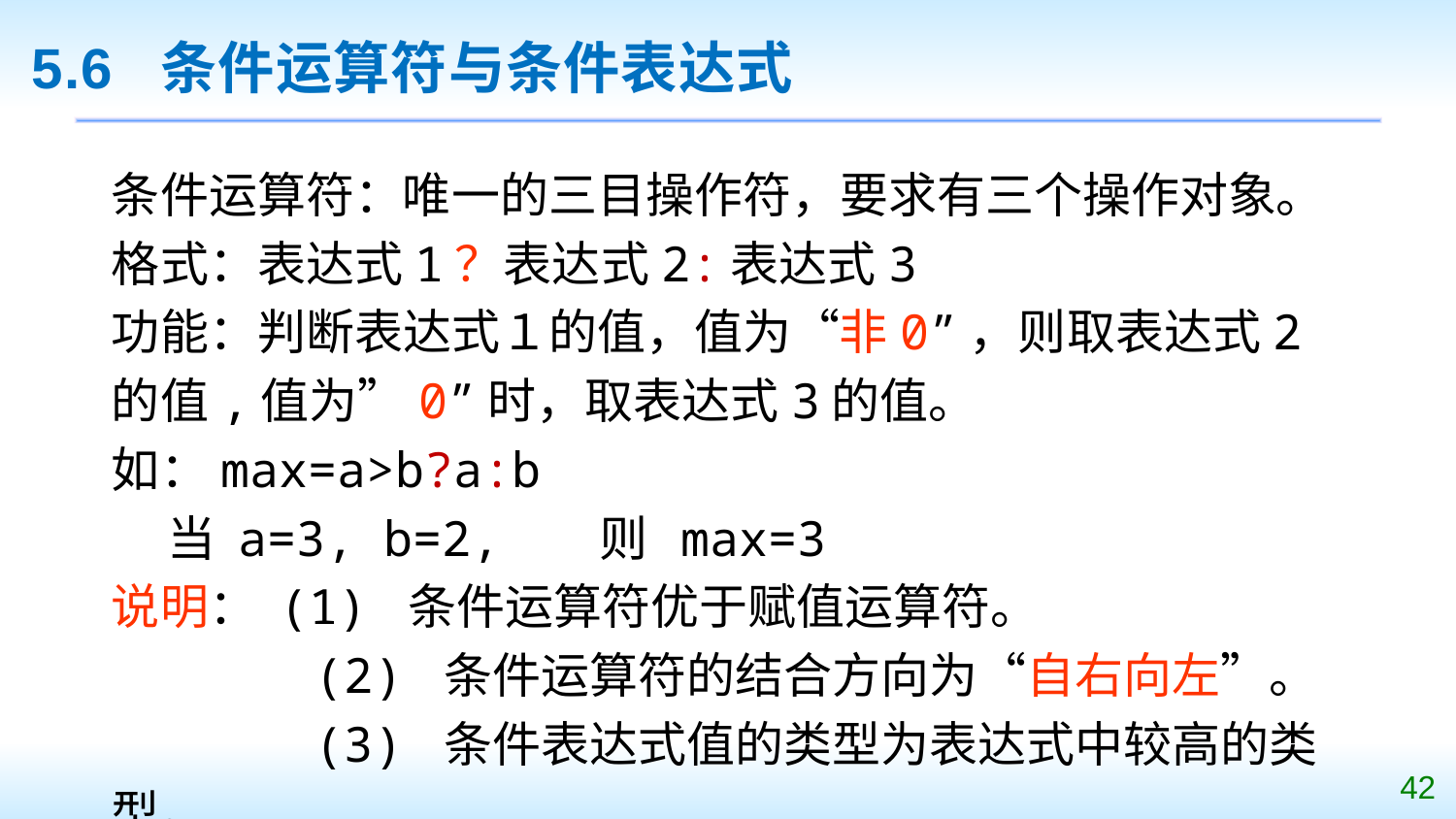

# 5.6  条件运算符与条件表达式
条件运算符：唯一的三目操作符，要求有三个操作对象。
格式：表达式1？表达式2:表达式3
功能：判断表达式１的值，值为“非0”，则取表达式2的值,值为”0”时，取表达式3的值。
如：max=a>b?a:b
    当 a=3, b=2,   则  max=3
说明： (1) 条件运算符优于赋值运算符。
       (2) 条件运算符的结合方向为“自右向左”。
       (3) 条件表达式值的类型为表达式中较高的类型。
42